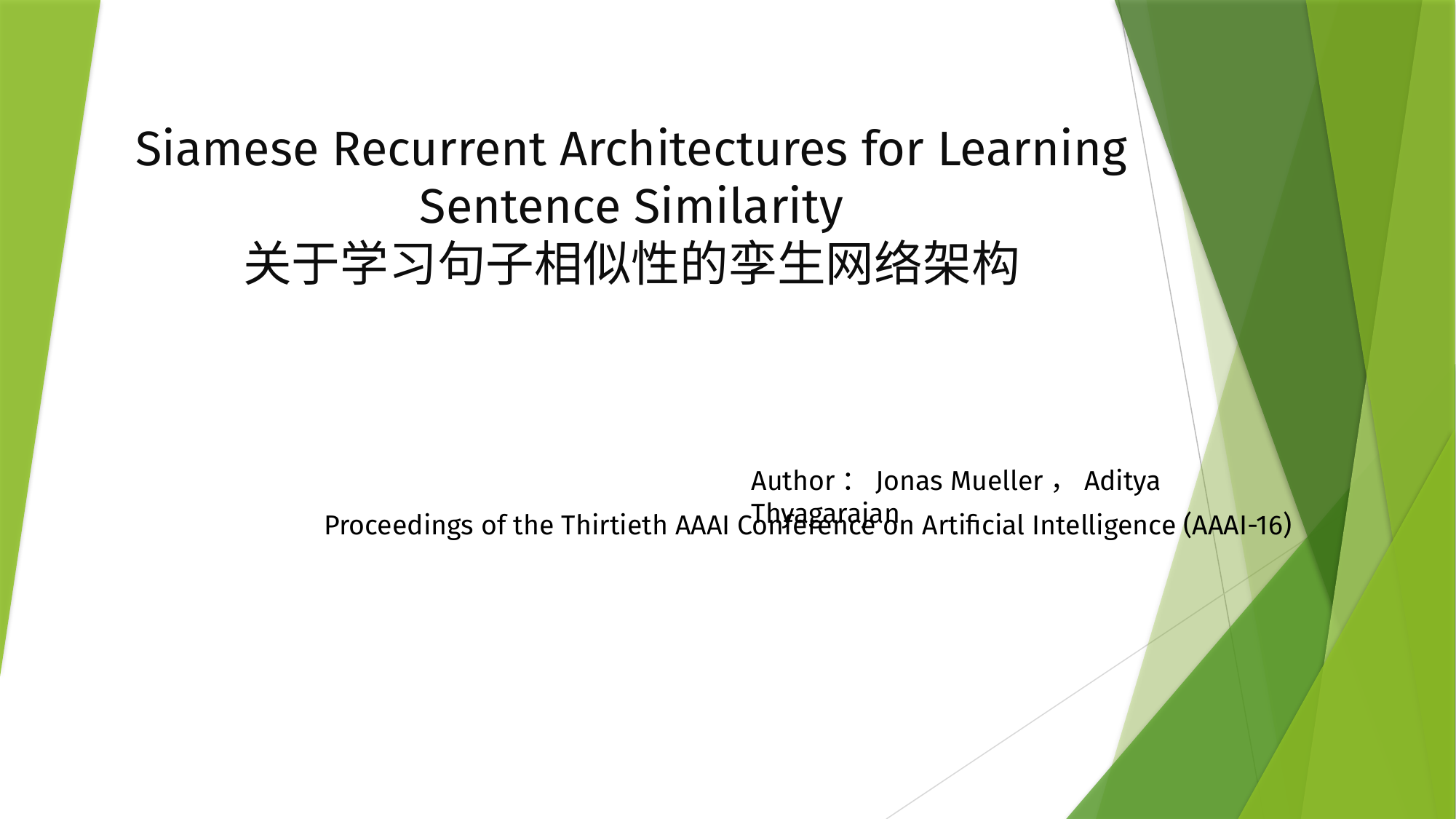

# Siamese Recurrent Architectures for Learning Sentence Similarity 关于学习句子相似性的孪生网络架构
Author：Jonas Mueller，Aditya Thyagarajan
Proceedings of the Thirtieth AAAI Conference on Artificial Intelligence (AAAI-16)